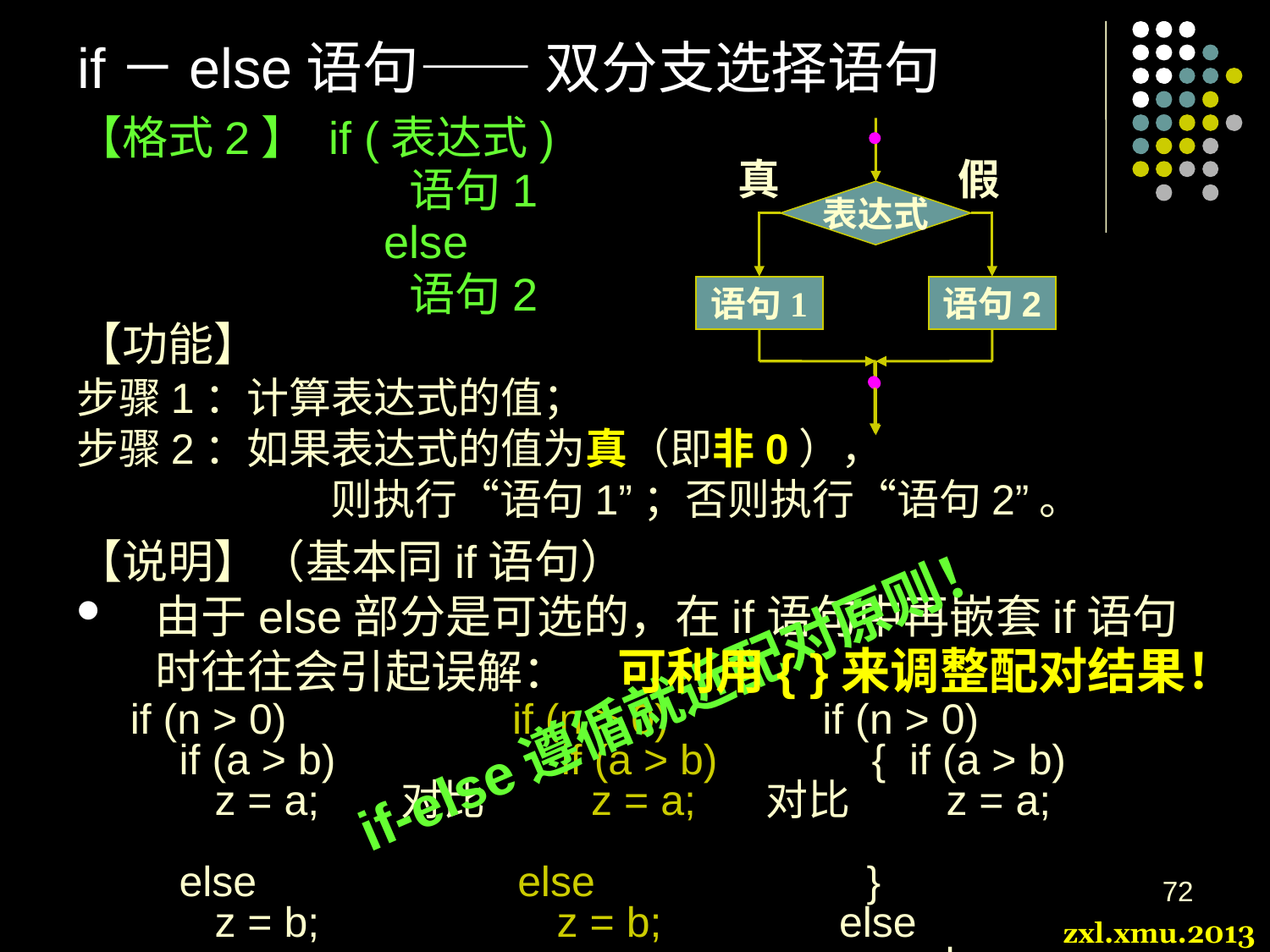

# if－else语句—— 双分支选择语句
【格式2】 if (表达式)
			语句1
		        else
			语句2
【功能】
步骤1：计算表达式的值；
步骤2：如果表达式的值为真（即非0），
		    则执行“语句1”；否则执行“语句2”。
【说明】（基本同if语句）
由于else部分是可选的，在if语句中再嵌套if语句时往往会引起误解：
     if (n > 0)                   if (n > 0)             if (n > 0)
  if (a > b)                   if (a > b)             {  if (a > b)
     z = a;      对比          z = a;     对比         z = a;
  else                      else                       }
     z = b;                    z = b;               else
                                                             z = b;

表达式
真
语句1

假
语句2

可利用{ }来调整配对结果！
if-else遵循就近配对原则！
72